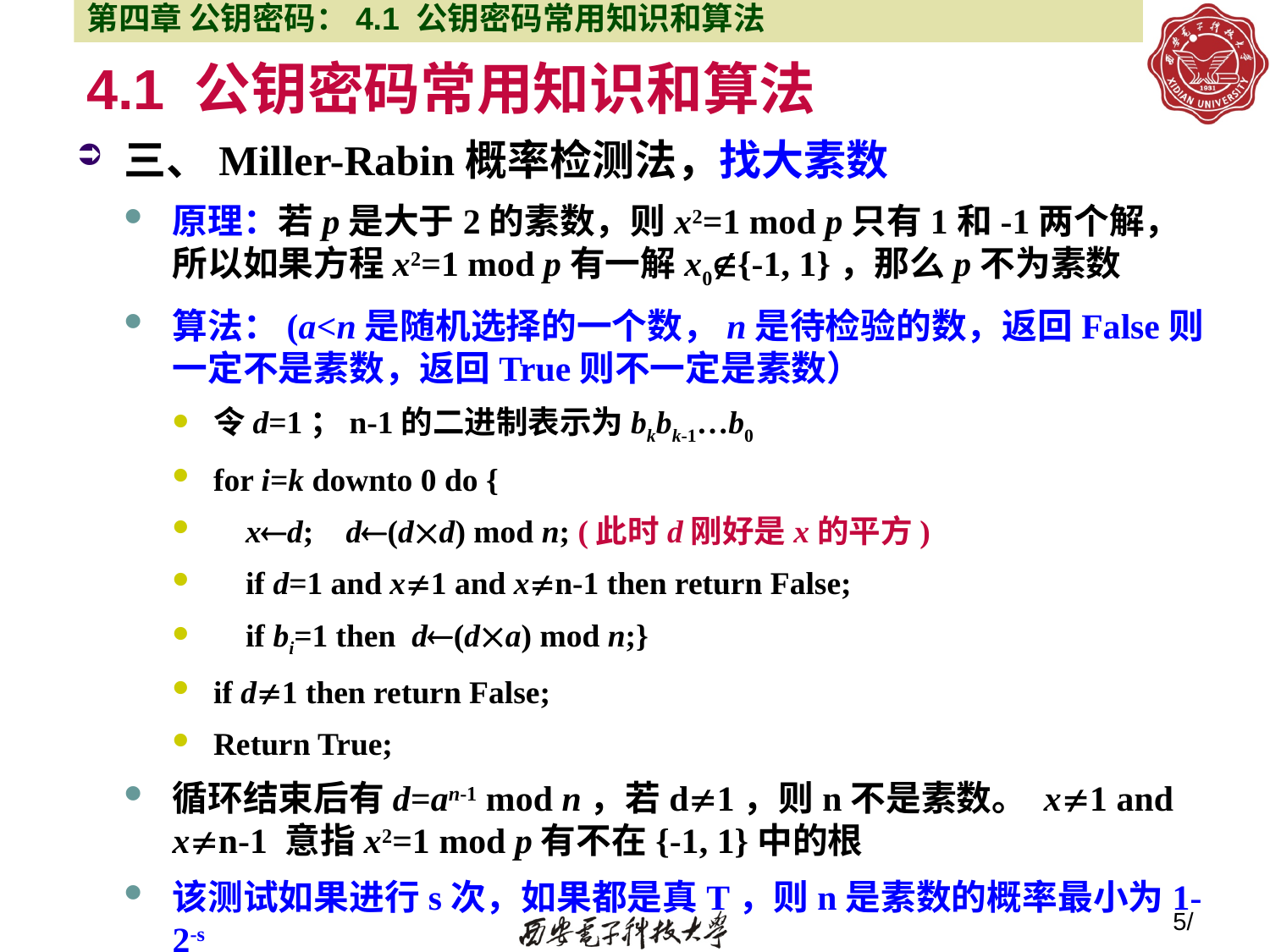

第四章 公钥密码：4.1 公钥密码常用知识和算法
# 4.1 公钥密码常用知识和算法
三、Miller-Rabin概率检测法，找大素数
原理：若p是大于2的素数，则x2=1 mod p只有1和-1两个解，所以如果方程x2=1 mod p有一解x0∉{-1, 1}，那么p不为素数
算法：(a<n是随机选择的一个数，n是待检验的数，返回False则一定不是素数，返回True则不一定是素数）
令d=1；n-1的二进制表示为bkbk-1…b0
for i=k downto 0 do {
    x←d;    d←(d×d) mod n; (此时d刚好是x的平方)
    if d=1 and x≠1 and x≠n-1 then return False;
    if bi=1 then  d←(d×a) mod n;}
if d≠1 then return False;
Return True;
循环结束后有d=an-1 mod n，若d≠1，则n不是素数。 x≠1 and x≠n-1 意指x2=1 mod p有不在{-1, 1}中的根
该测试如果进行s次，如果都是真T，则n是素数的概率最小为1-2-s
5/